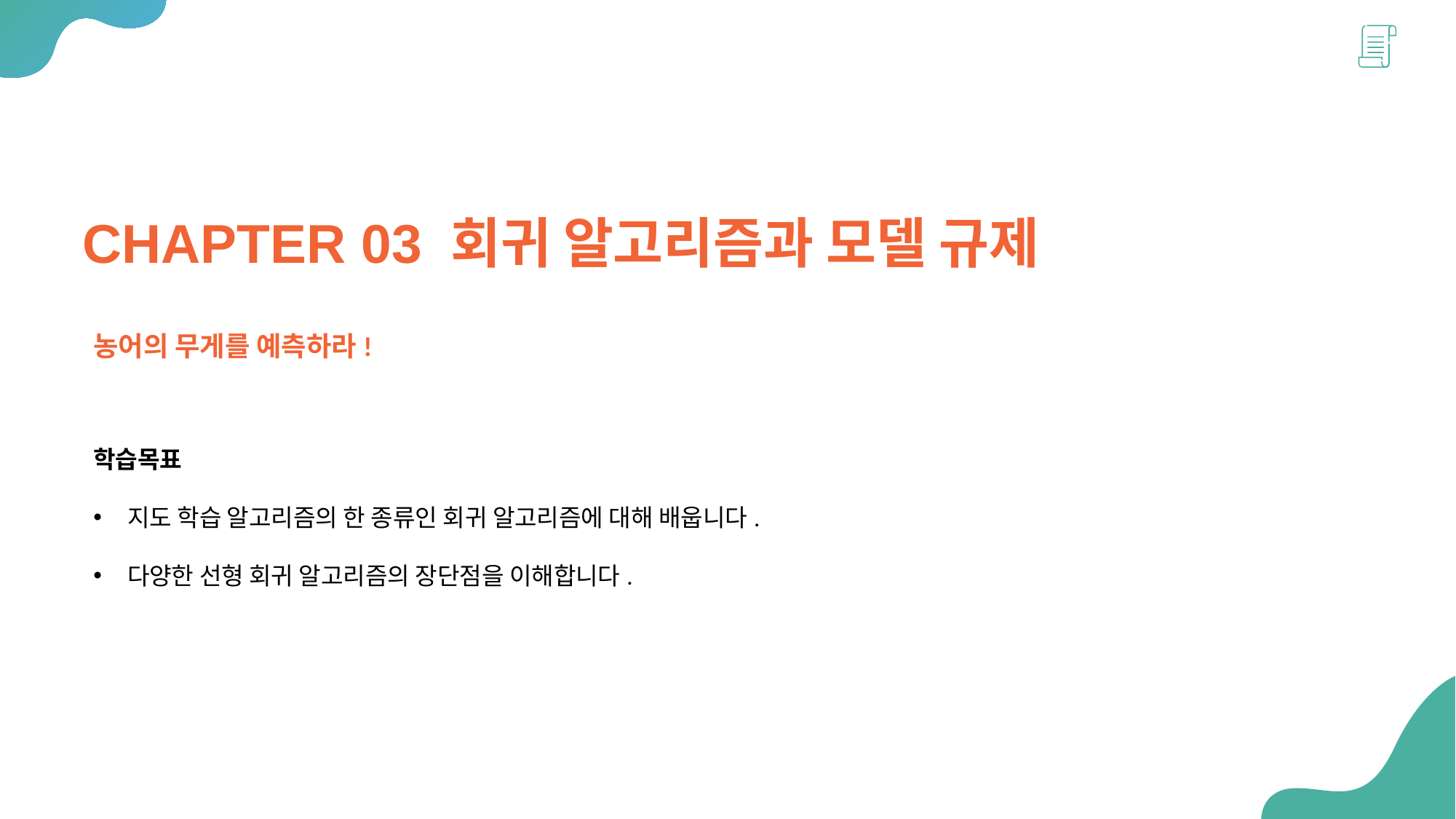

CHAPTER 03 회귀 알고리즘과 모델 규제
농어의 무게를 예측하라!
학습목표
지도 학습 알고리즘의 한 종류인 회귀 알고리즘에 대해 배웁니다.
다양한 선형 회귀 알고리즘의 장단점을 이해합니다.